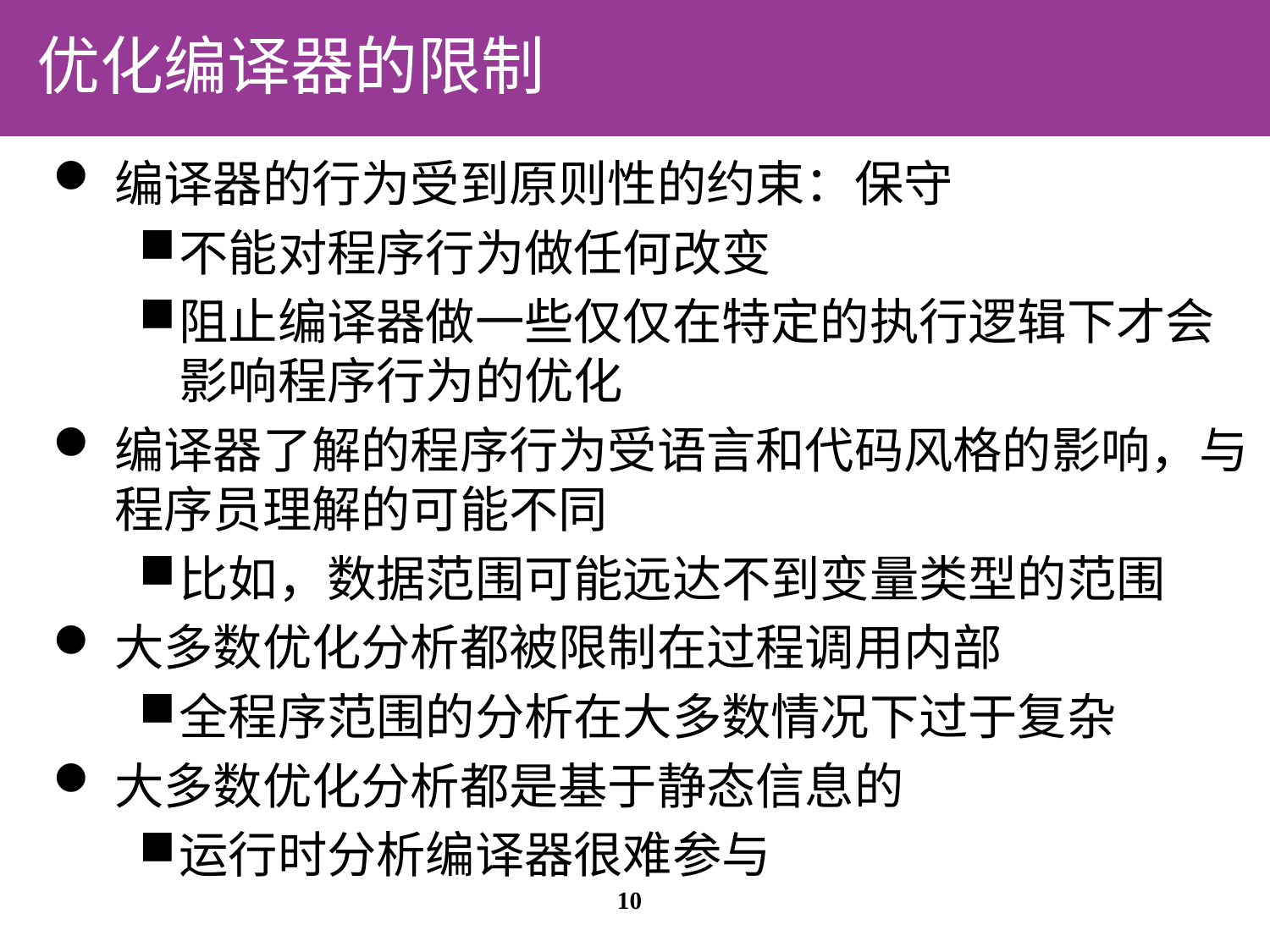

# 优化编译器的限制
编译器的行为受到原则性的约束：保守
不能对程序行为做任何改变
阻止编译器做一些仅仅在特定的执行逻辑下才会影响程序行为的优化
编译器了解的程序行为受语言和代码风格的影响，与程序员理解的可能不同
比如，数据范围可能远达不到变量类型的范围
大多数优化分析都被限制在过程调用内部
全程序范围的分析在大多数情况下过于复杂
大多数优化分析都是基于静态信息的
运行时分析编译器很难参与

10